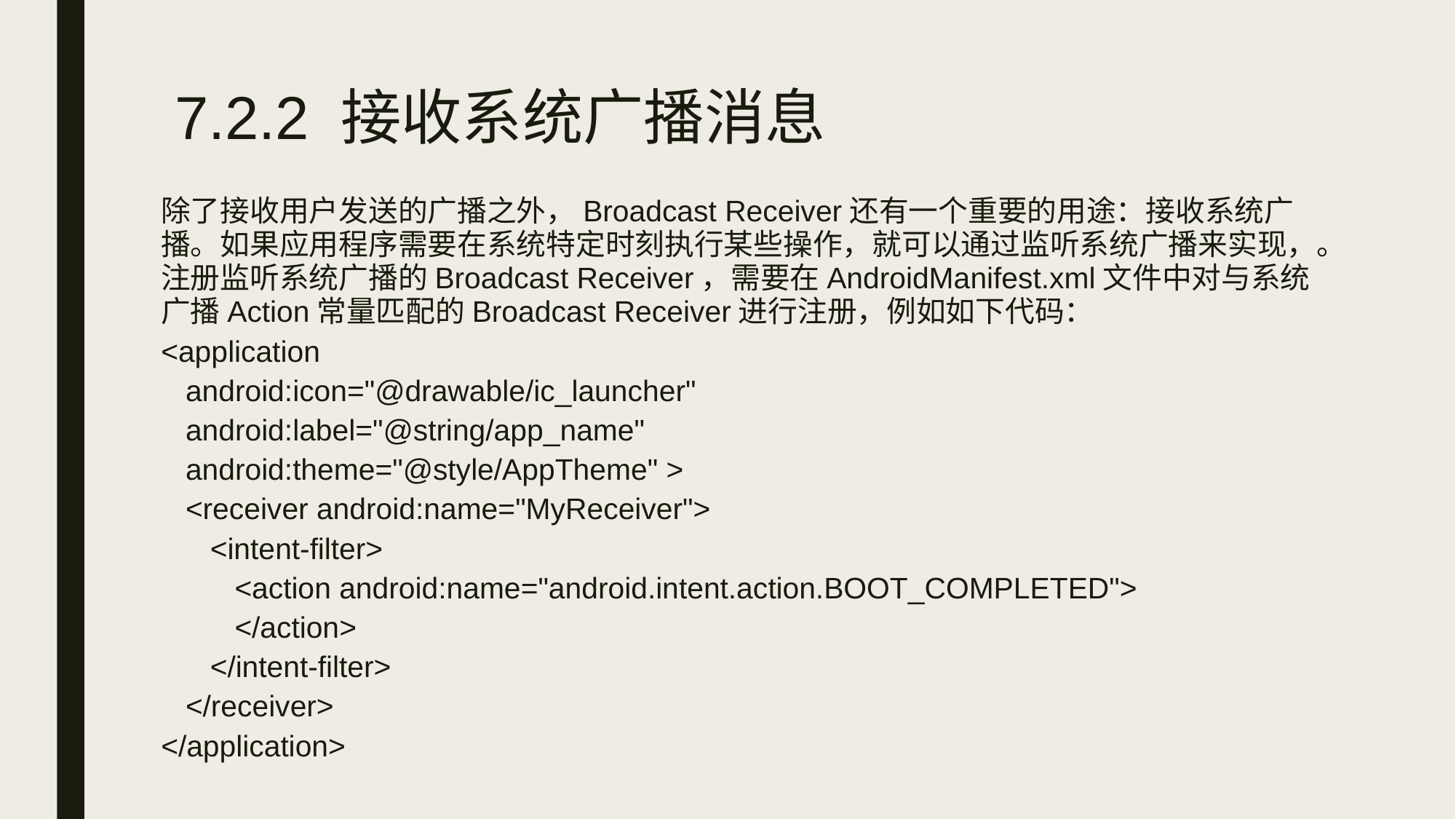

# 7.2.2 接收系统广播消息
除了接收用户发送的广播之外，Broadcast Receiver还有一个重要的用途：接收系统广播。如果应用程序需要在系统特定时刻执行某些操作，就可以通过监听系统广播来实现，。注册监听系统广播的Broadcast Receiver，需要在AndroidManifest.xml文件中对与系统广播Action常量匹配的Broadcast Receiver进行注册，例如如下代码：
<application
   android:icon="@drawable/ic_launcher"
   android:label="@string/app_name"
   android:theme="@style/AppTheme" >
   <receiver android:name="MyReceiver">
      <intent-filter>
         <action android:name="android.intent.action.BOOT_COMPLETED">
         </action>
      </intent-filter>
   </receiver>
</application>